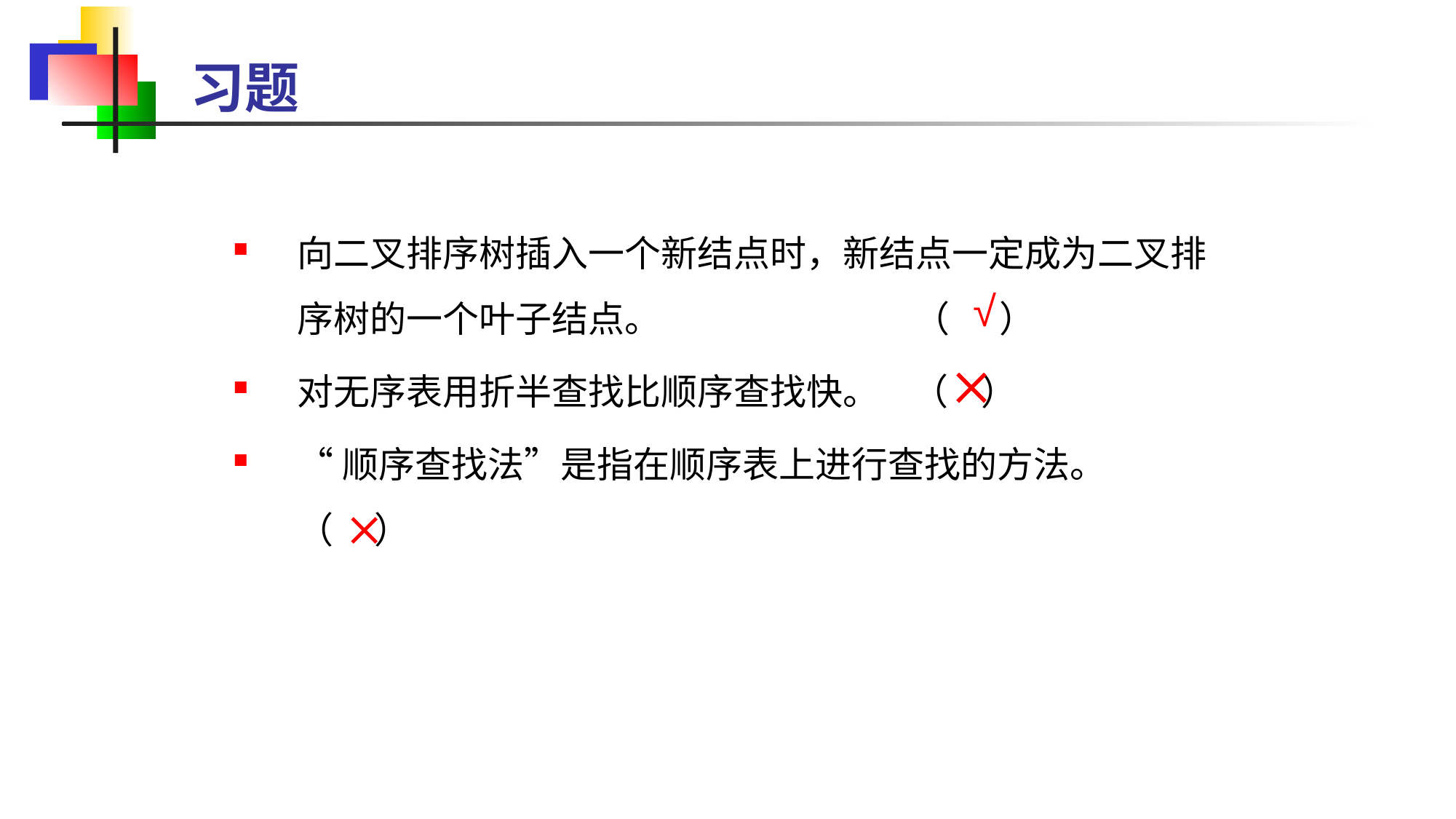

习题
向二叉排序树插入一个新结点时，新结点一定成为二叉排序树的一个叶子结点。                               （      ）
对无序表用折半查找比顺序查找快。    （    ）
“顺序查找法”是指在顺序表上进行查找的方法。              （     ）
√
 ×
 ×